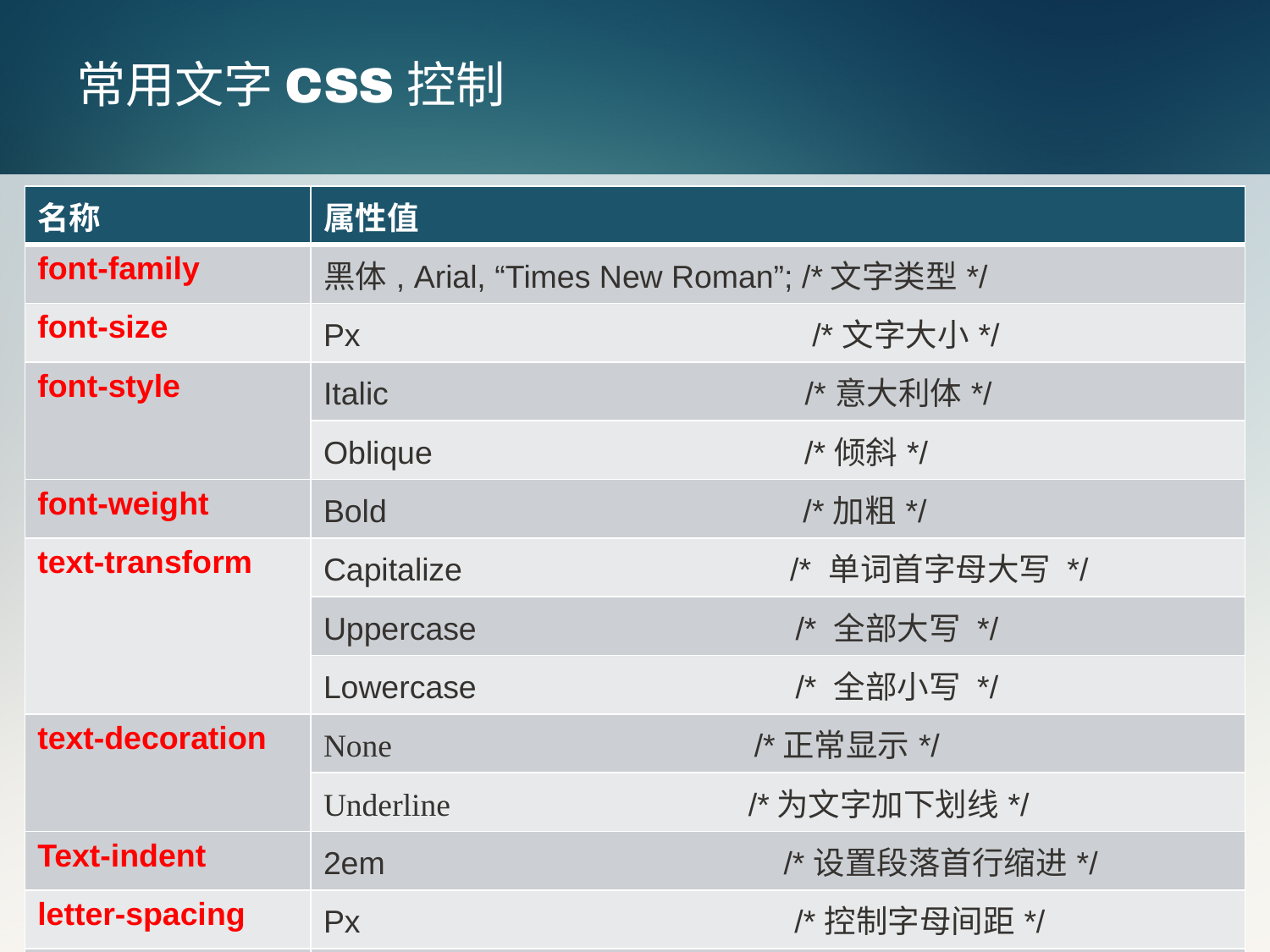

# 常用文字CSS控制
| 名称 | 属性值 |
| --- | --- |
| font-family | 黑体, Arial, “Times New Roman”; /\*文字类型\*/ |
| font-size | Px /\*文字大小\*/ |
| font-style | Italic /\*意大利体\*/ |
|  | Oblique /\*倾斜\*/ |
| font-weight | Bold /\*加粗\*/ |
| text-transform | Capitalize /\* 单词首字母大写 \*/ |
|  | Uppercase /\* 全部大写 \*/ |
|  | Lowercase /\* 全部小写 \*/ |
| text-decoration | None /\*正常显示\*/ |
|  | Underline /\*为文字加下划线\*/ |
| Text-indent | 2em /\*设置段落首行缩进\*/ |
| letter-spacing | Px /\*控制字母间距\*/ |
| word-spacing | Px /\*控制单词间距\*/ |